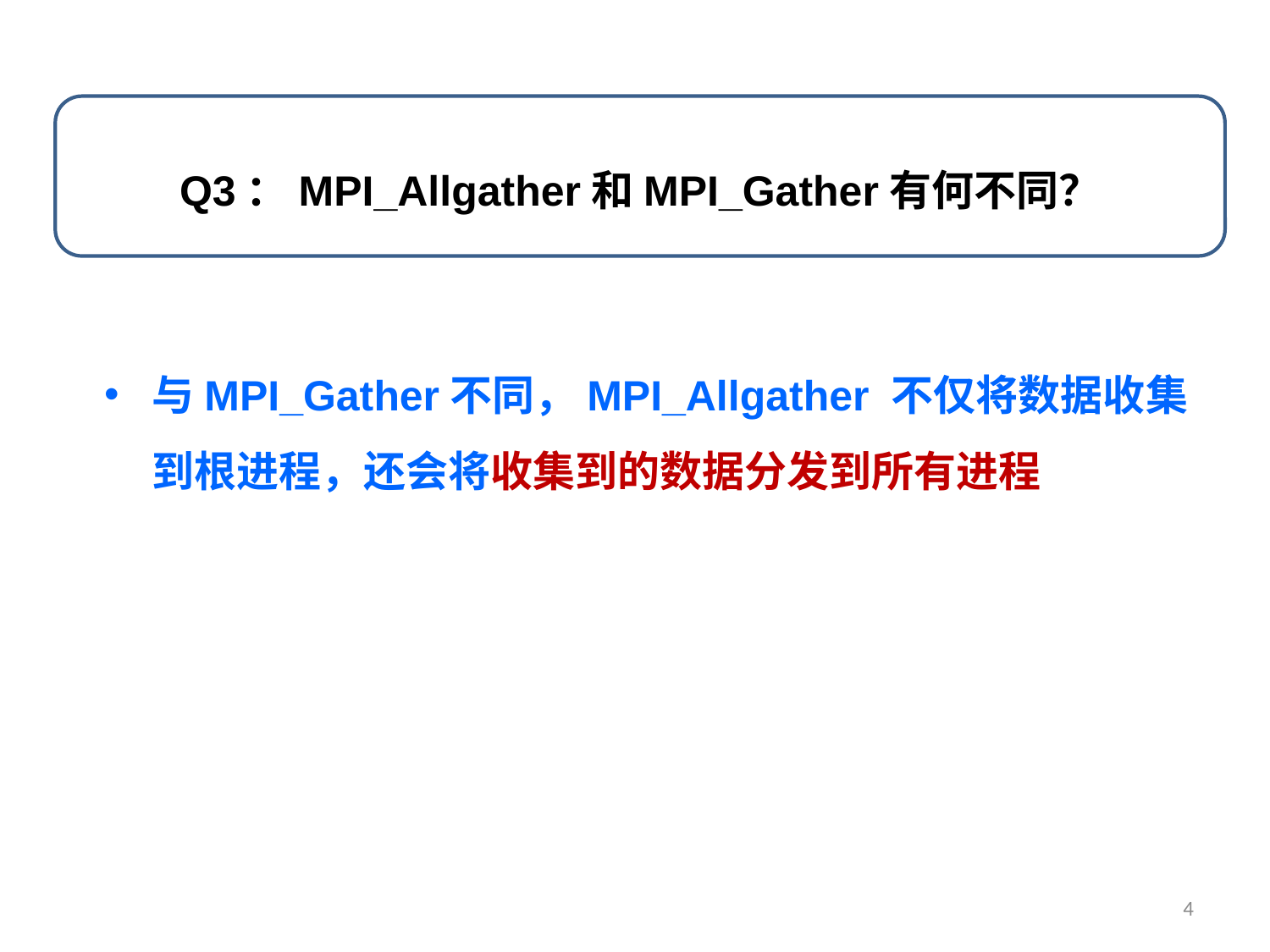

Q3：MPI_Allgather和MPI_Gather有何不同？

与MPI_Gather不同，MPI_Allgather 不仅将数据收集到根进程，还会将收集到的数据分发到所有进程
4